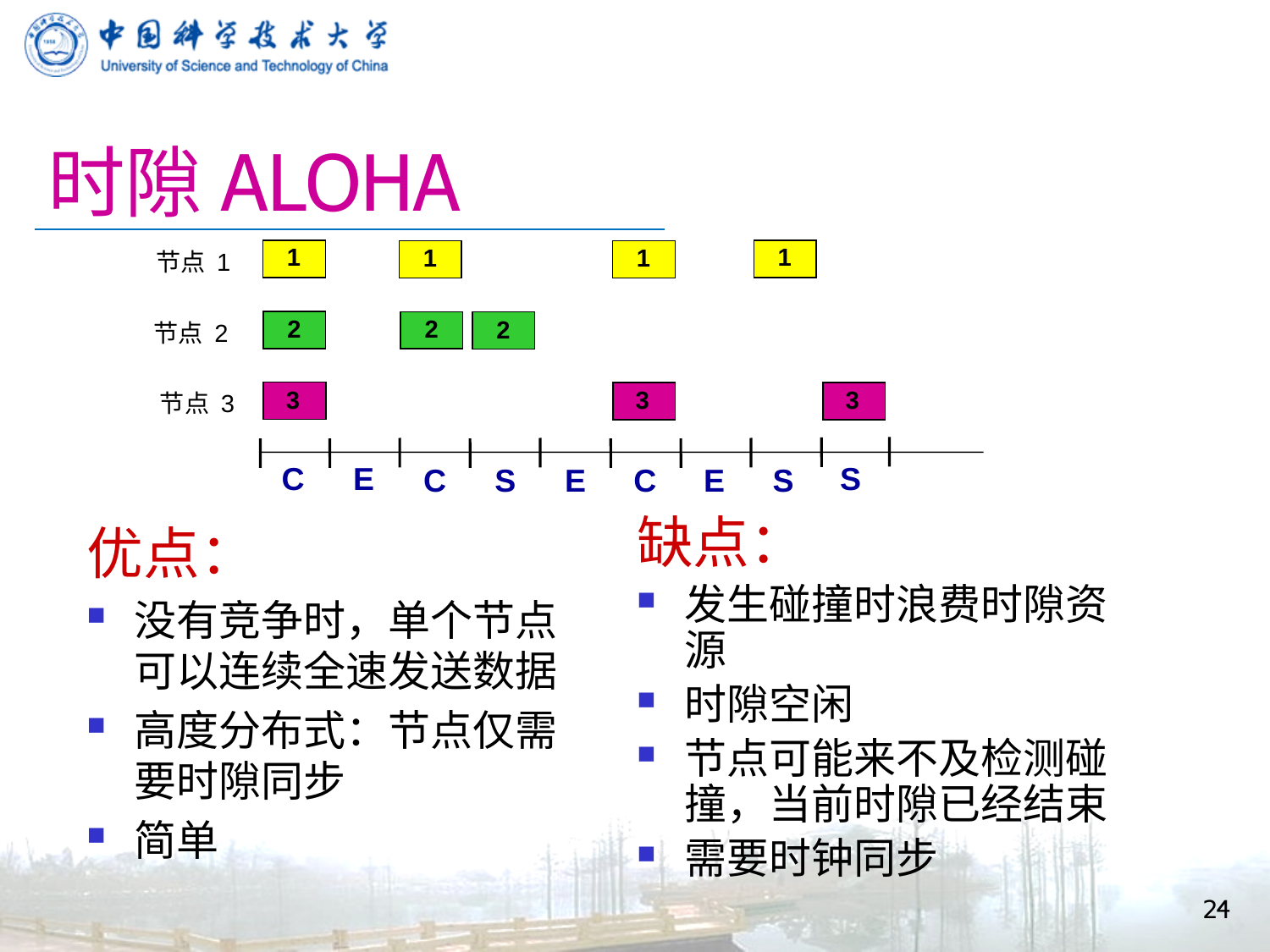

# 时隙ALOHA
1

1

1

1

节点 1
2

2

2

节点 2
3

3

3

节点 3

C
E
S
C
S
E
C
E
S
缺点：
发生碰撞时浪费时隙资源
时隙空闲
节点可能来不及检测碰撞，当前时隙已经结束
需要时钟同步
优点：
没有竞争时，单个节点可以连续全速发送数据
高度分布式：节点仅需要时隙同步
简单
24